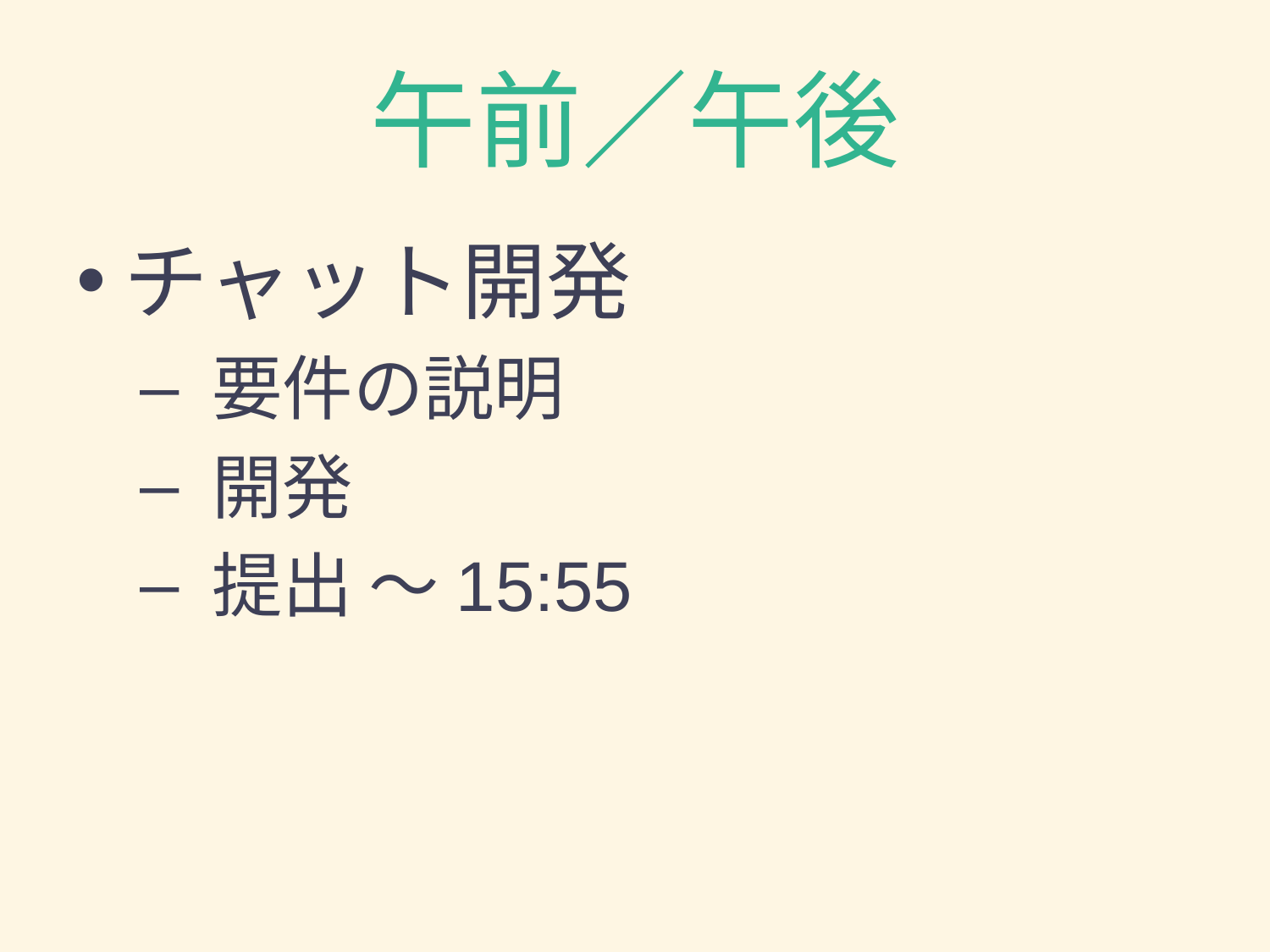

# 午前／午後
チャット開発
 要件の説明
 開発
 提出 〜15:55